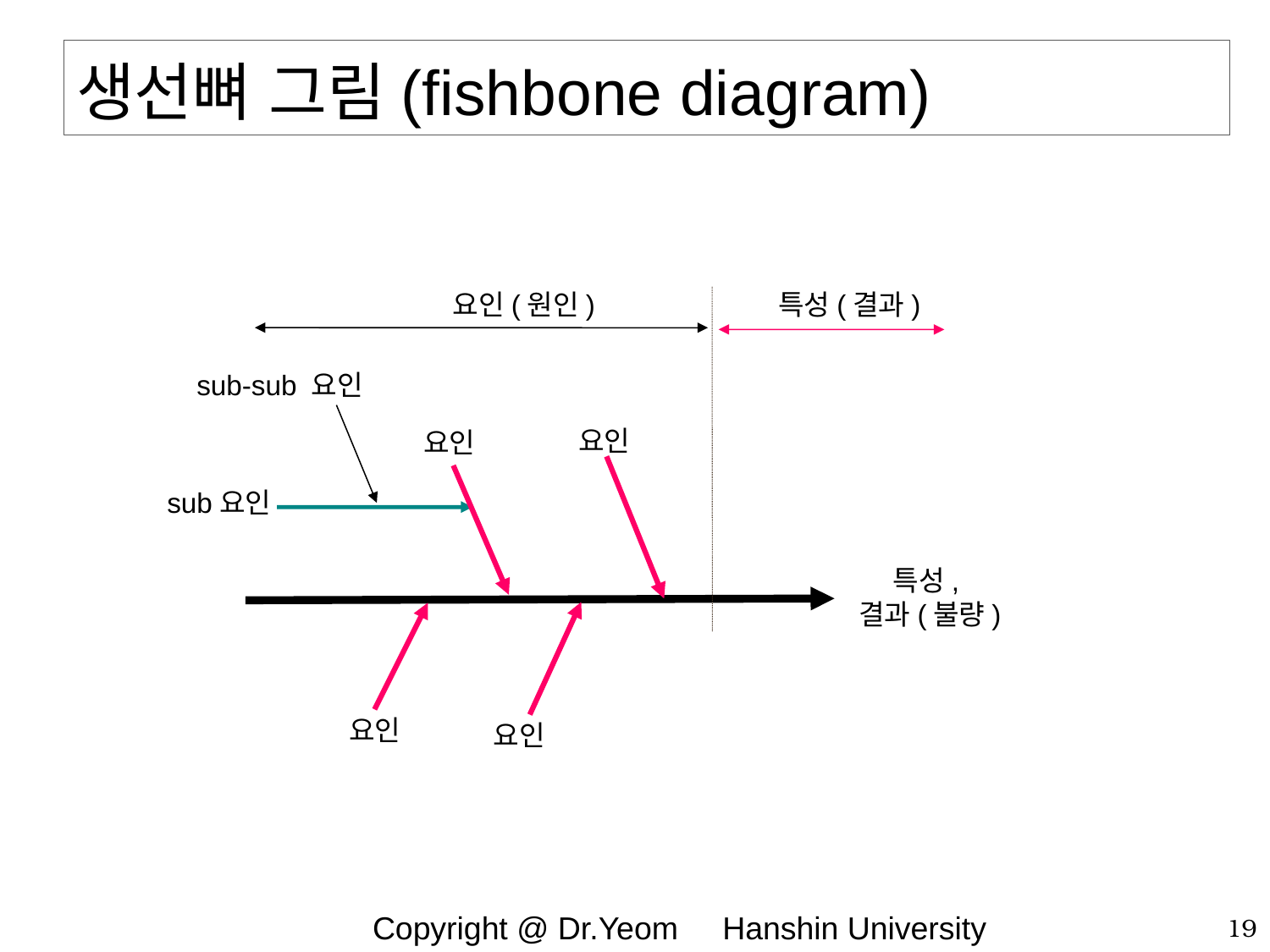

# 생선뼈 그림(fishbone diagram)
요인(원인)
특성(결과)

sub-sub 요인

요인
요인

요인
요인
sub요인

특성,
결과(불량)

19